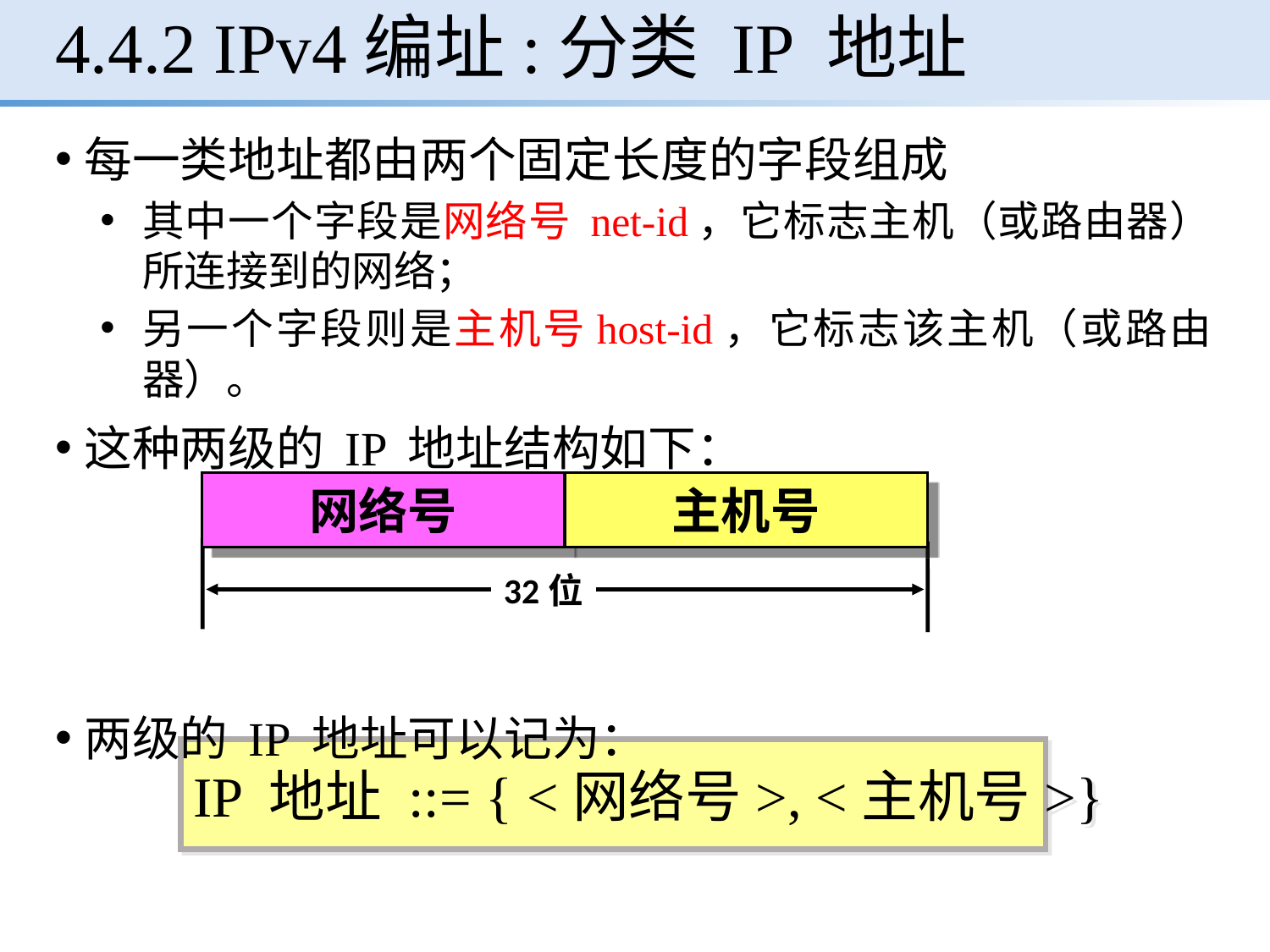

# 4.4.2 IPv4编址:分类 IP 地址
每一类地址都由两个固定长度的字段组成
其中一个字段是网络号 net-id，它标志主机（或路由器）所连接到的网络；
另一个字段则是主机号host-id，它标志该主机（或路由器）。
这种两级的 IP 地址结构如下：

两级的 IP 地址可以记为：
网络号
主机号

32位

IP 地址 ::= { <网络号>, <主机号>}